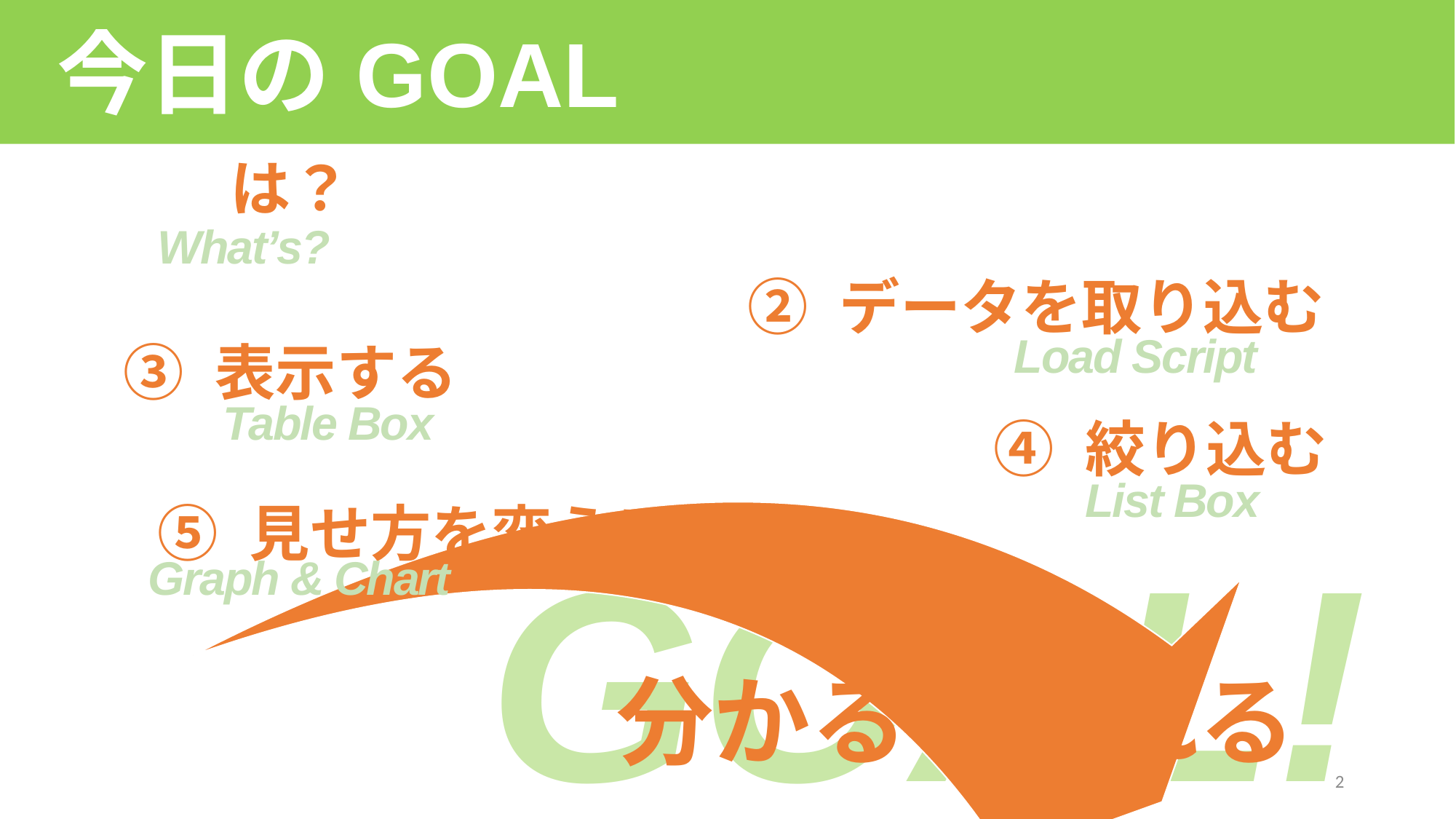

今日のGOAL
① QlikViewとは？
② データを取り込む
③ 表示する
④ 絞り込む
⑤ 見せ方を変える
What’s?
Load Script
Table Box
List Box
Graph & Chart
# GOAL!
分かる・作れる
2